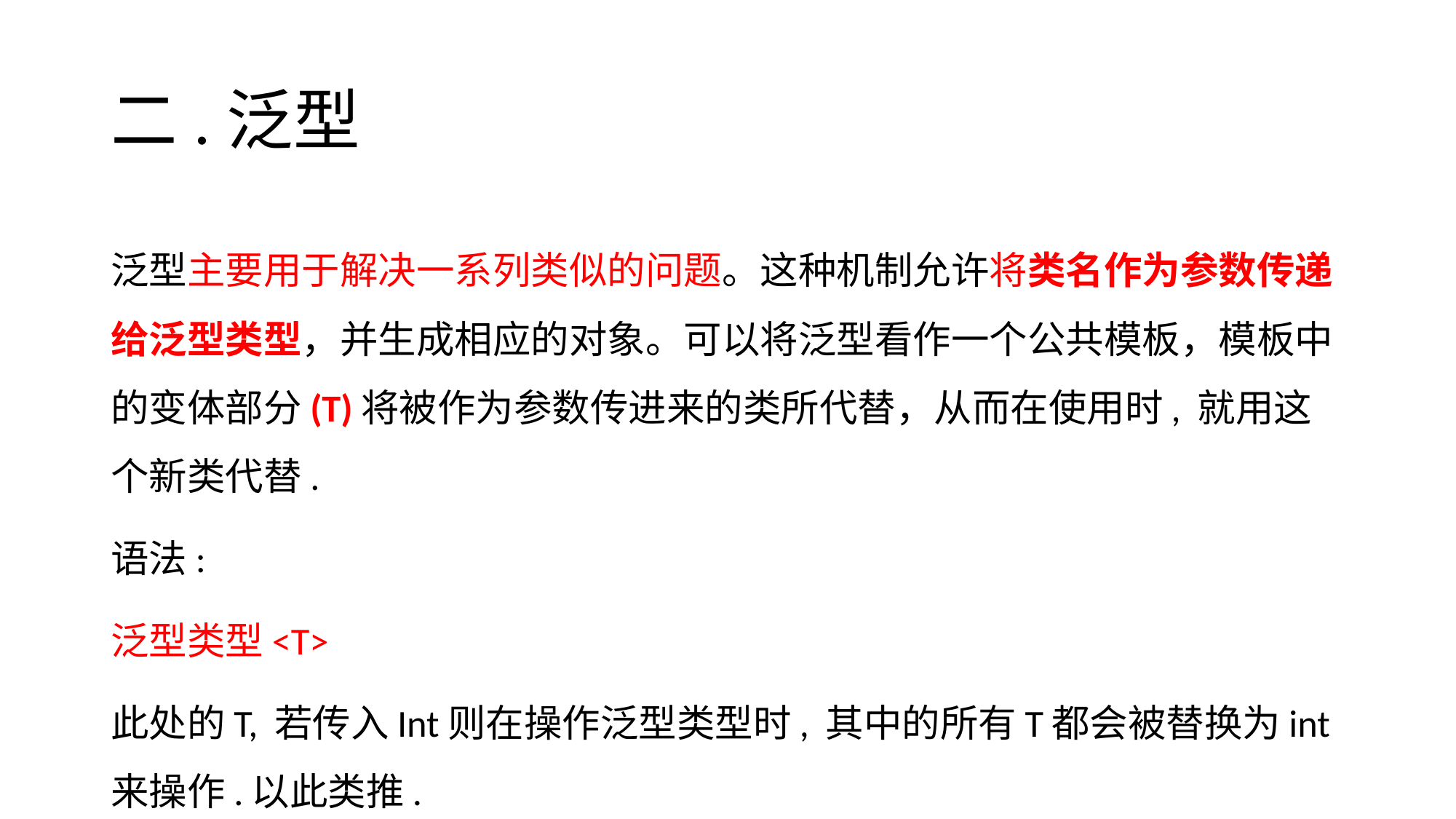

# 二.泛型
泛型主要用于解决一系列类似的问题。这种机制允许将类名作为参数传递给泛型类型，并生成相应的对象。可以将泛型看作一个公共模板，模板中的变体部分(T)将被作为参数传进来的类所代替，从而在使用时, 就用这个新类代替.
语法:
泛型类型<T>
此处的T, 若传入Int则在操作泛型类型时, 其中的所有T都会被替换为int来操作.以此类推.